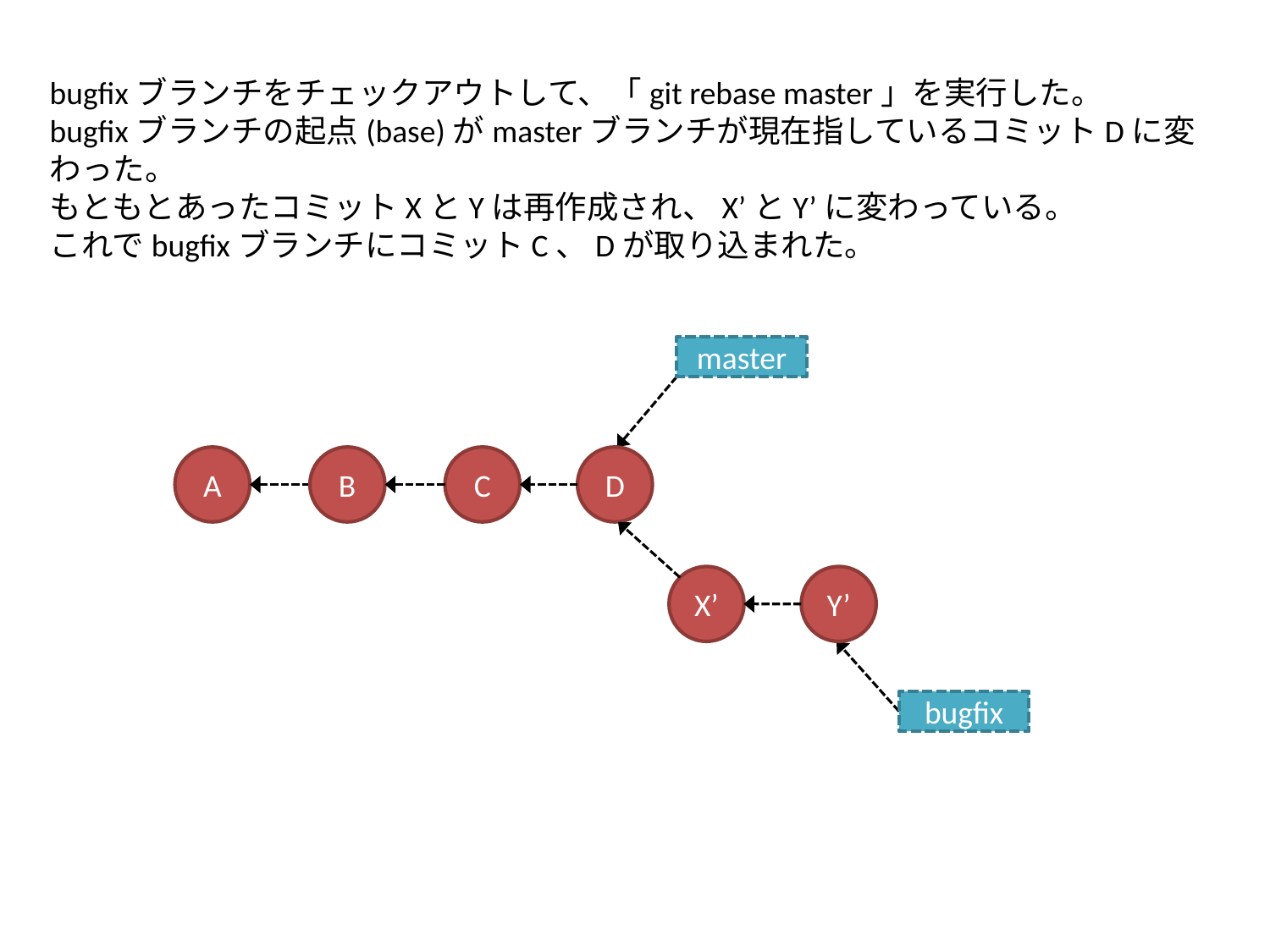

bugfixブランチをチェックアウトして、「git rebase master」を実行した。
bugfixブランチの起点(base)がmasterブランチが現在指しているコミットDに変わった。
もともとあったコミットXとYは再作成され、X’とY’に変わっている。
これでbugfixブランチにコミットC、Dが取り込まれた。
master
A
B
C
D
X’
Y’
bugfix